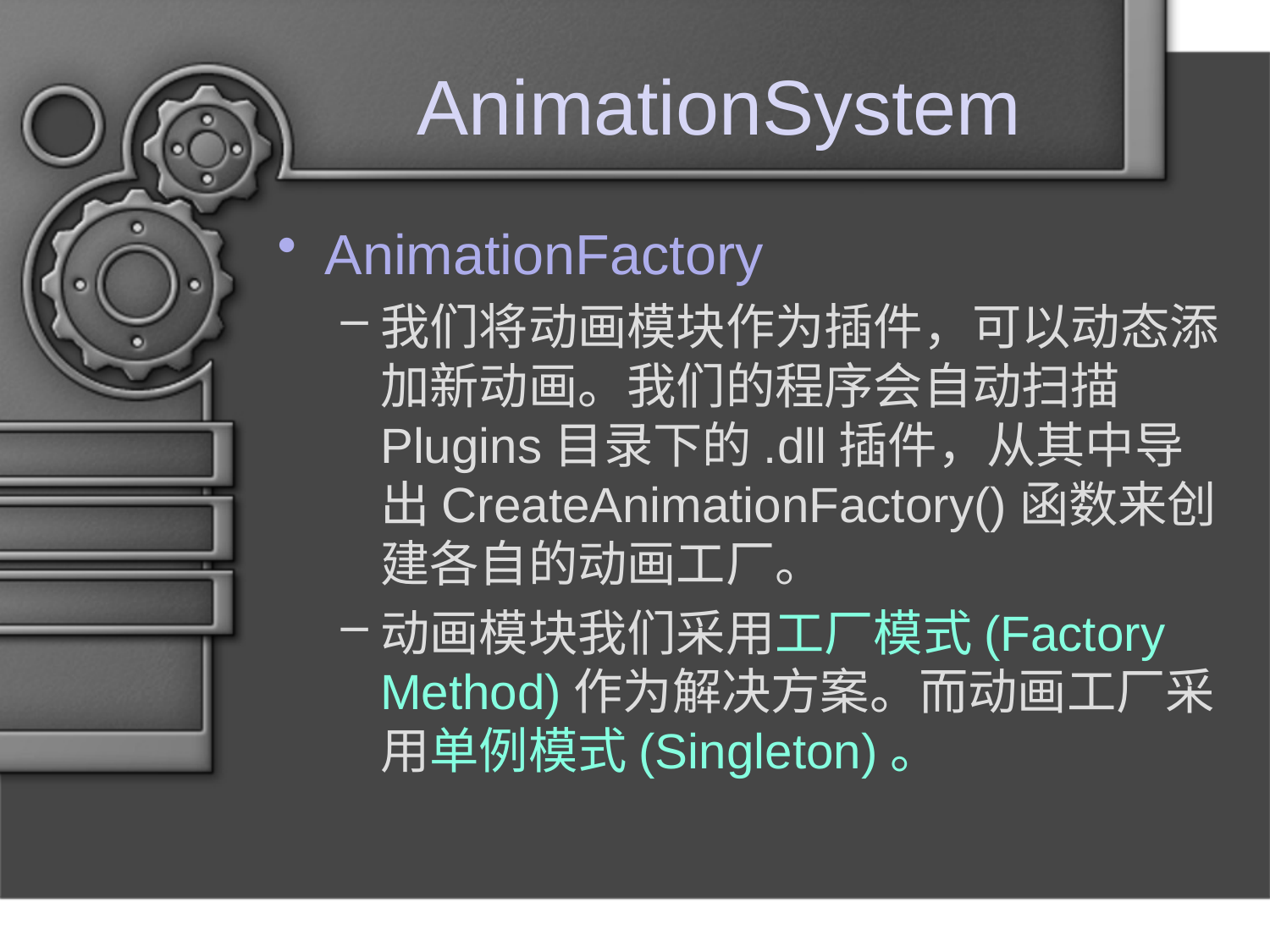

# AnimationSystem
AnimationFactory
我们将动画模块作为插件，可以动态添加新动画。我们的程序会自动扫描Plugins目录下的.dll插件，从其中导出CreateAnimationFactory()函数来创建各自的动画工厂。
动画模块我们采用工厂模式(Factory Method)作为解决方案。而动画工厂采用单例模式(Singleton)。